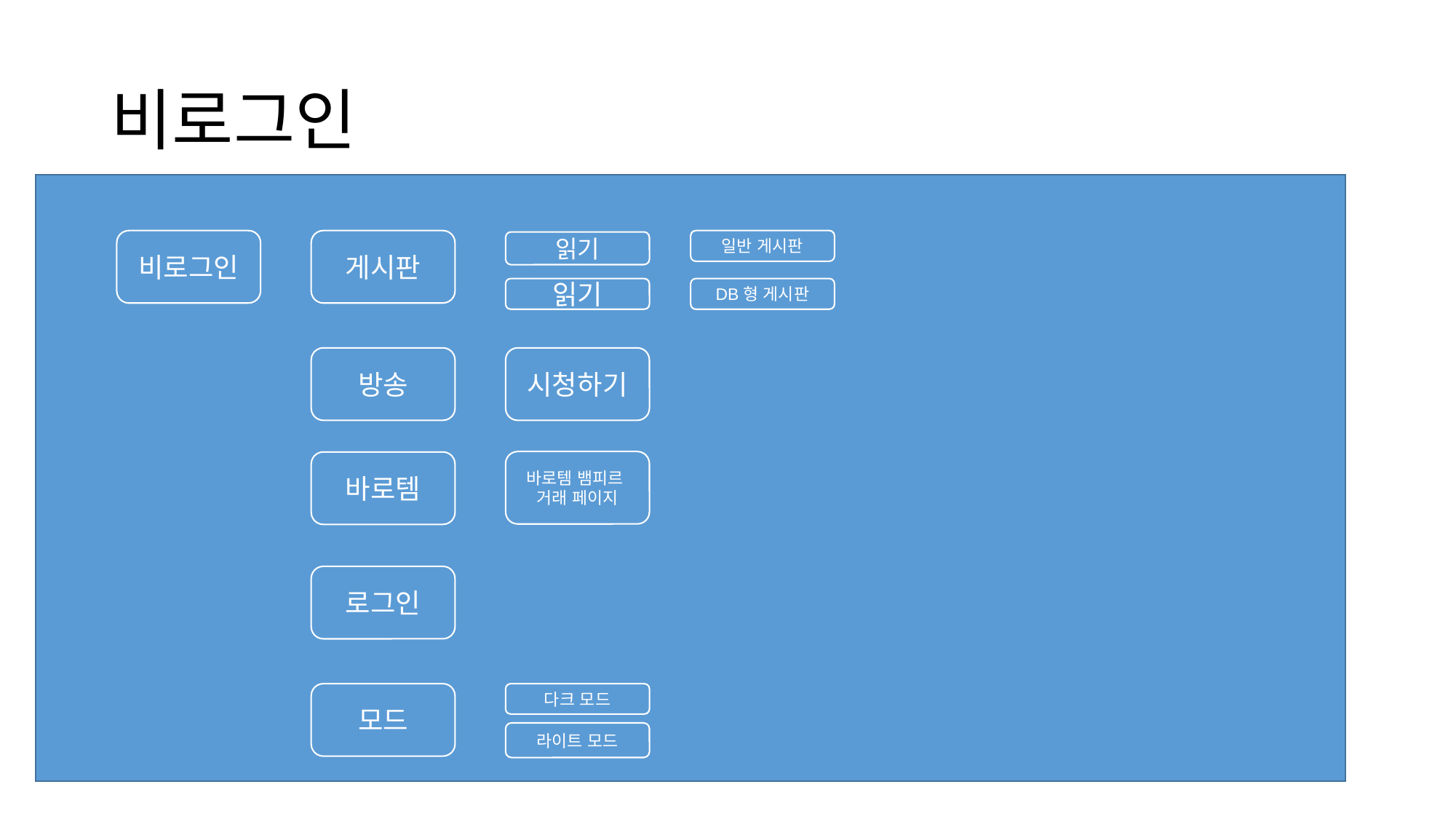

# 비로그인

비로그인
게시판
일반 게시판
읽기
읽기
DB형 게시판
방송
시청하기
바로템 뱀피르
거래 페이지
바로템
로그인
모드
다크 모드
라이트 모드